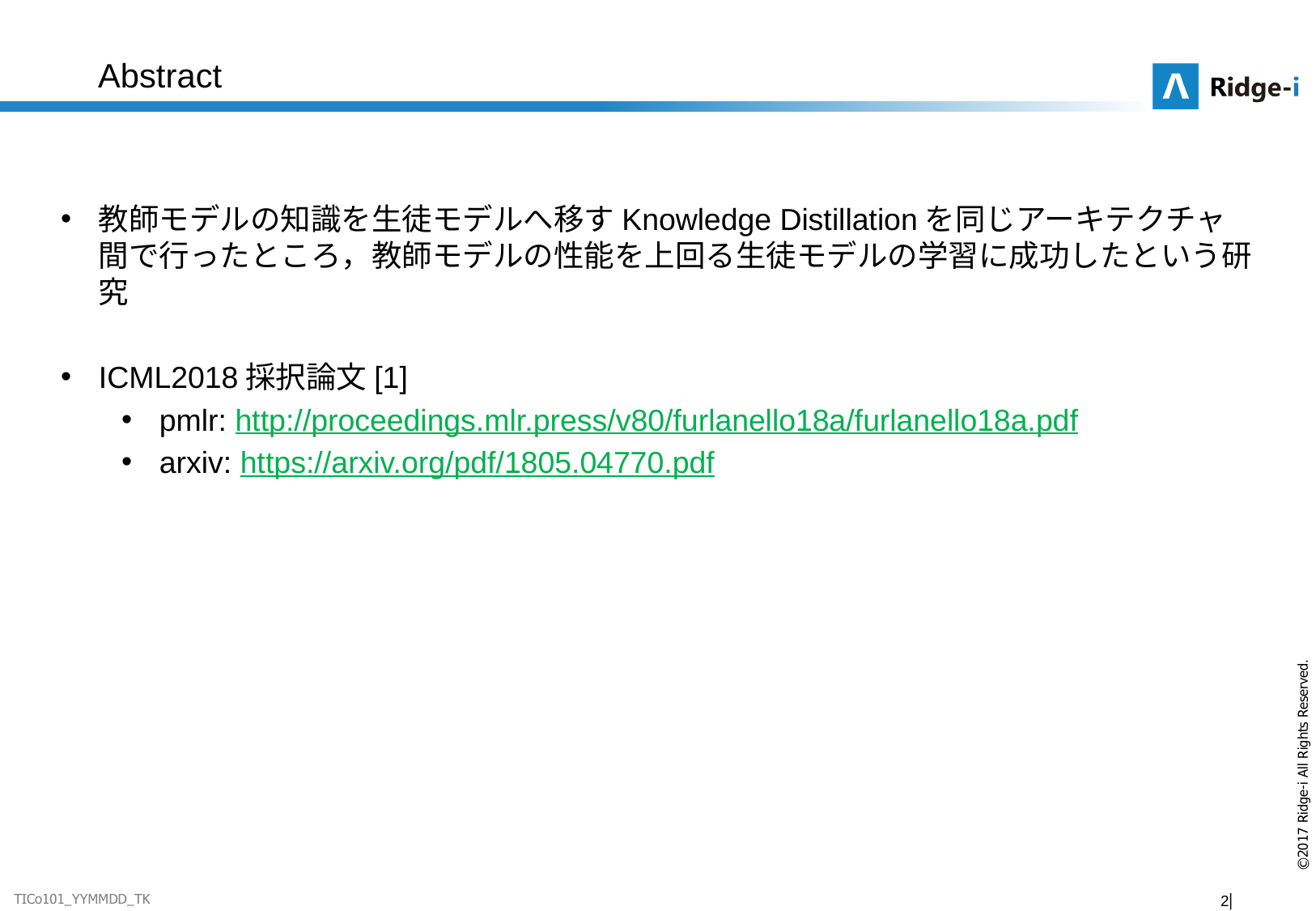

# Abstract
教師モデルの知識を生徒モデルへ移すKnowledge Distillationを同じアーキテクチャ間で行ったところ，教師モデルの性能を上回る生徒モデルの学習に成功したという研究

ICML2018採択論文[1]
pmlr: http://proceedings.mlr.press/v80/furlanello18a/furlanello18a.pdf
arxiv: https://arxiv.org/pdf/1805.04770.pdf